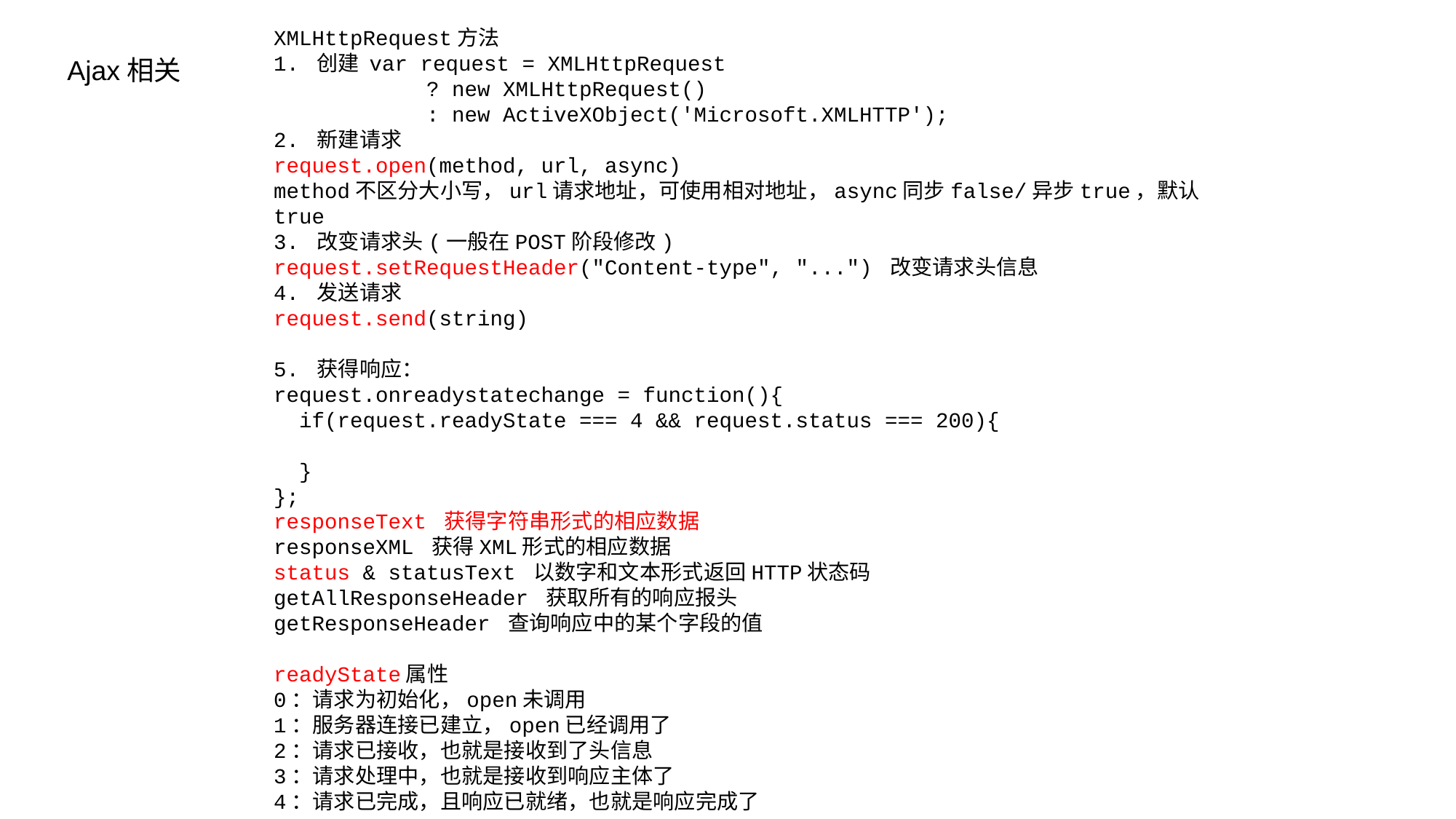

XMLHttpRequest方法
1. 创建 var request = XMLHttpRequest
            ? new XMLHttpRequest()
            : new ActiveXObject('Microsoft.XMLHTTP');
2. 新建请求
request.open(method, url, async)
method不区分大小写，url请求地址，可使用相对地址，async同步false/异步true，默认true
3. 改变请求头(一般在POST阶段修改)
request.setRequestHeader("Content-type", "...") 改变请求头信息
4. 发送请求
request.send(string)

5. 获得响应：
request.onreadystatechange = function(){
  if(request.readyState === 4 && request.status === 200){

  }
};
responseText 获得字符串形式的相应数据
responseXML 获得XML形式的相应数据
status & statusText 以数字和文本形式返回HTTP状态码
getAllResponseHeader 获取所有的响应报头
getResponseHeader 查询响应中的某个字段的值

readyState属性
0：请求为初始化，open未调用
1：服务器连接已建立，open已经调用了
2：请求已接收，也就是接收到了头信息
3：请求处理中，也就是接收到响应主体了
4：请求已完成，且响应已就绪，也就是响应完成了
Ajax相关